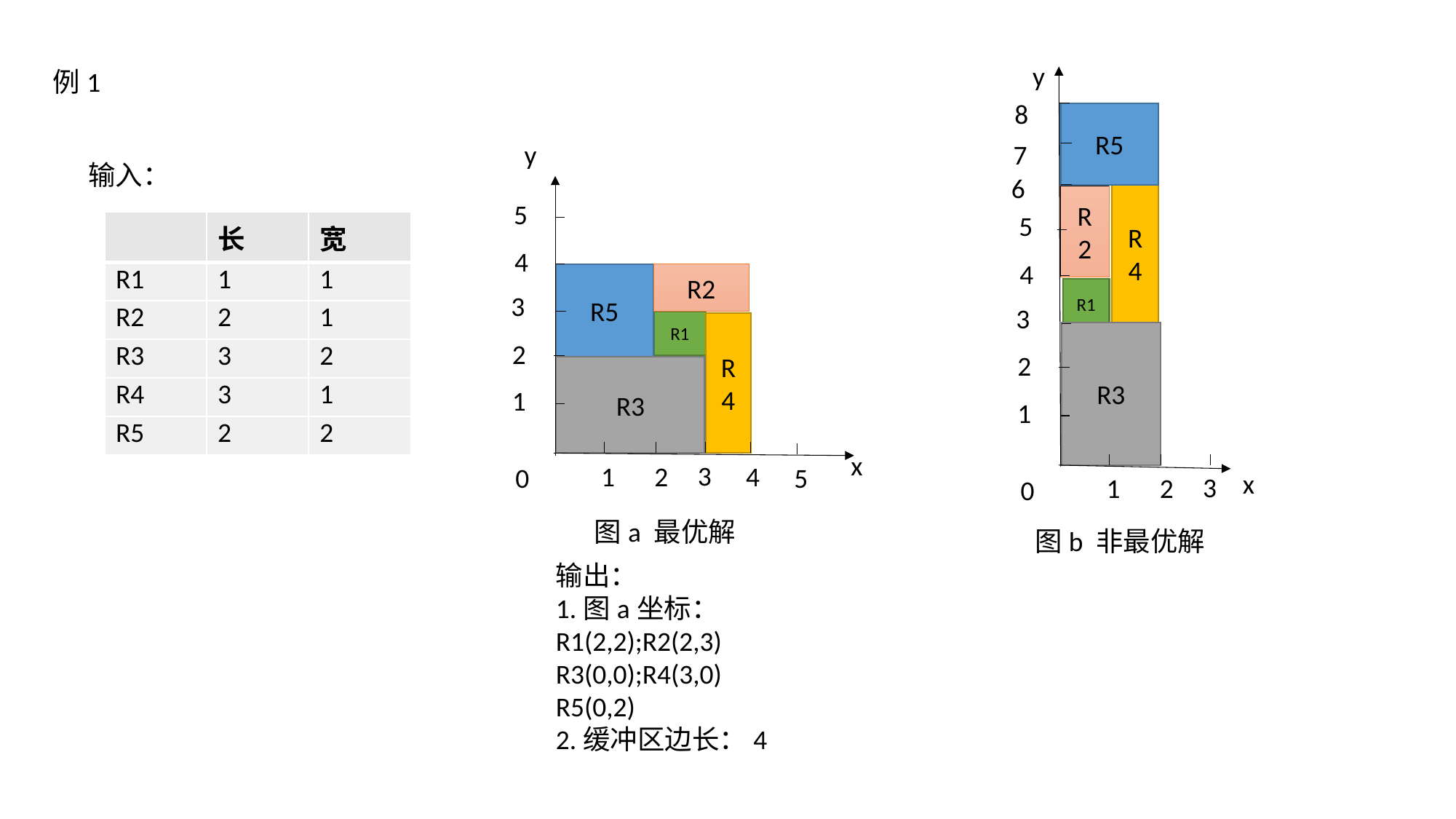

y
8
7
6
5
4
3
2
1
x
3
2
1
0
R5
R4
R2
R1
R3
例1
y
5
4
3
2
1
x
3
2
1
4
0
5
R2
R5
R1
R4
R3
输入：
|  | 长 | 宽 |
| --- | --- | --- |
| R1 | 1 | 1 |
| R2 | 2 | 1 |
| R3 | 3 | 2 |
| R4 | 3 | 1 |
| R5 | 2 | 2 |
图a 最优解
图b 非最优解
输出：
1.图a坐标：
R1(2,2);R2(2,3)
R3(0,0);R4(3,0)
R5(0,2)
2.缓冲区边长：4